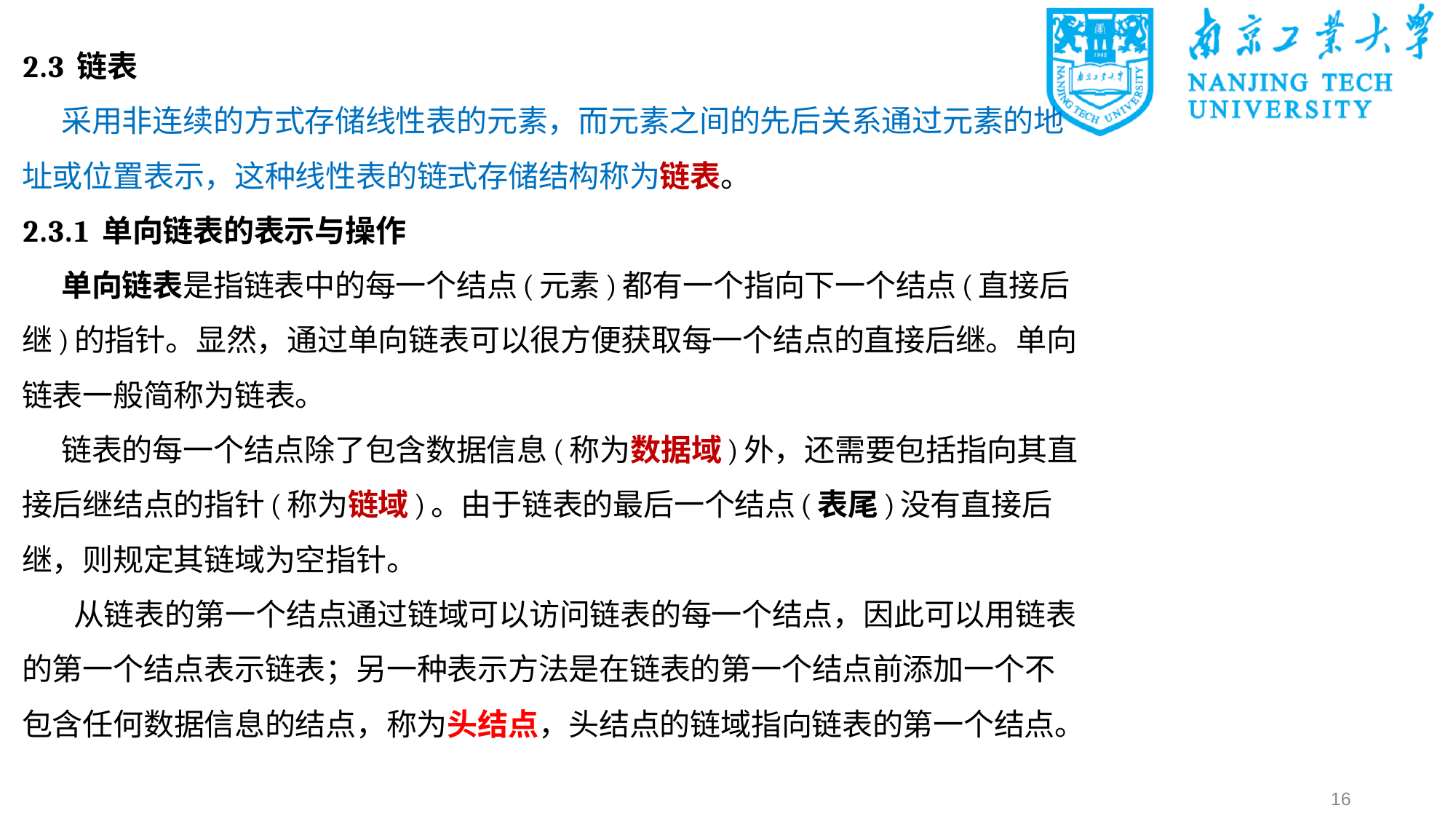

2.3 链表
采用非连续的方式存储线性表的元素，而元素之间的先后关系通过元素的地址或位置表示，这种线性表的链式存储结构称为链表。
2.3.1 单向链表的表示与操作
单向链表是指链表中的每一个结点(元素)都有一个指向下一个结点(直接后继)的指针。显然，通过单向链表可以很方便获取每一个结点的直接后继。单向链表一般简称为链表。
链表的每一个结点除了包含数据信息(称为数据域)外，还需要包括指向其直接后继结点的指针(称为链域)。由于链表的最后一个结点(表尾)没有直接后继，则规定其链域为空指针。
 从链表的第一个结点通过链域可以访问链表的每一个结点，因此可以用链表的第一个结点表示链表；另一种表示方法是在链表的第一个结点前添加一个不包含任何数据信息的结点，称为头结点，头结点的链域指向链表的第一个结点。
16